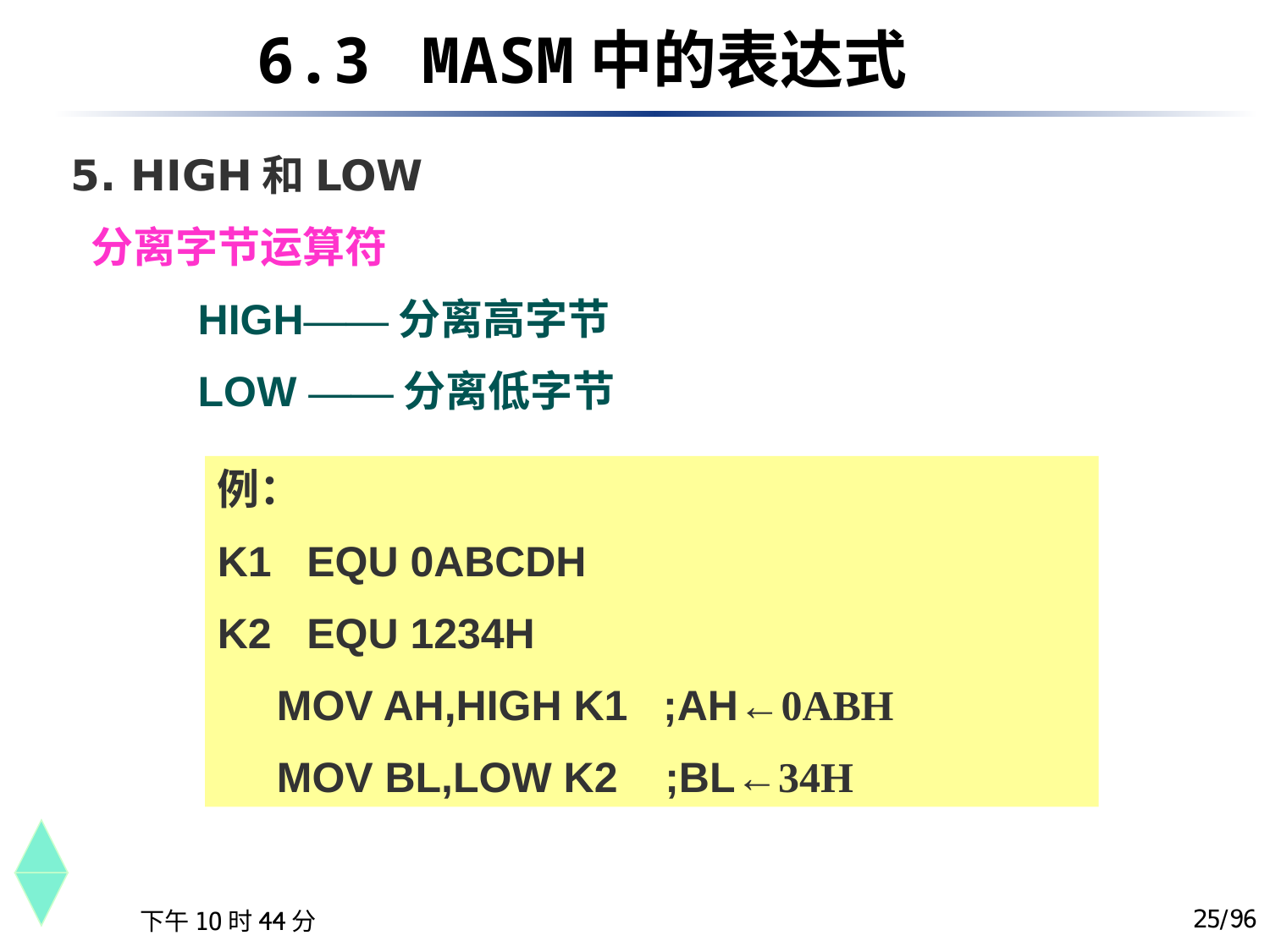

6.3	 MASM中的表达式
5. HIGH和LOW
 分离字节运算符
 	HIGH——分离高字节
 	LOW ——分离低字节
例：
K1   EQU 0ABCDH
K2   EQU 1234H
     MOV AH,HIGH K1   ;AH←0ABH
     MOV BL,LOW K2    ;BL←34H
25/96
下午10时44分